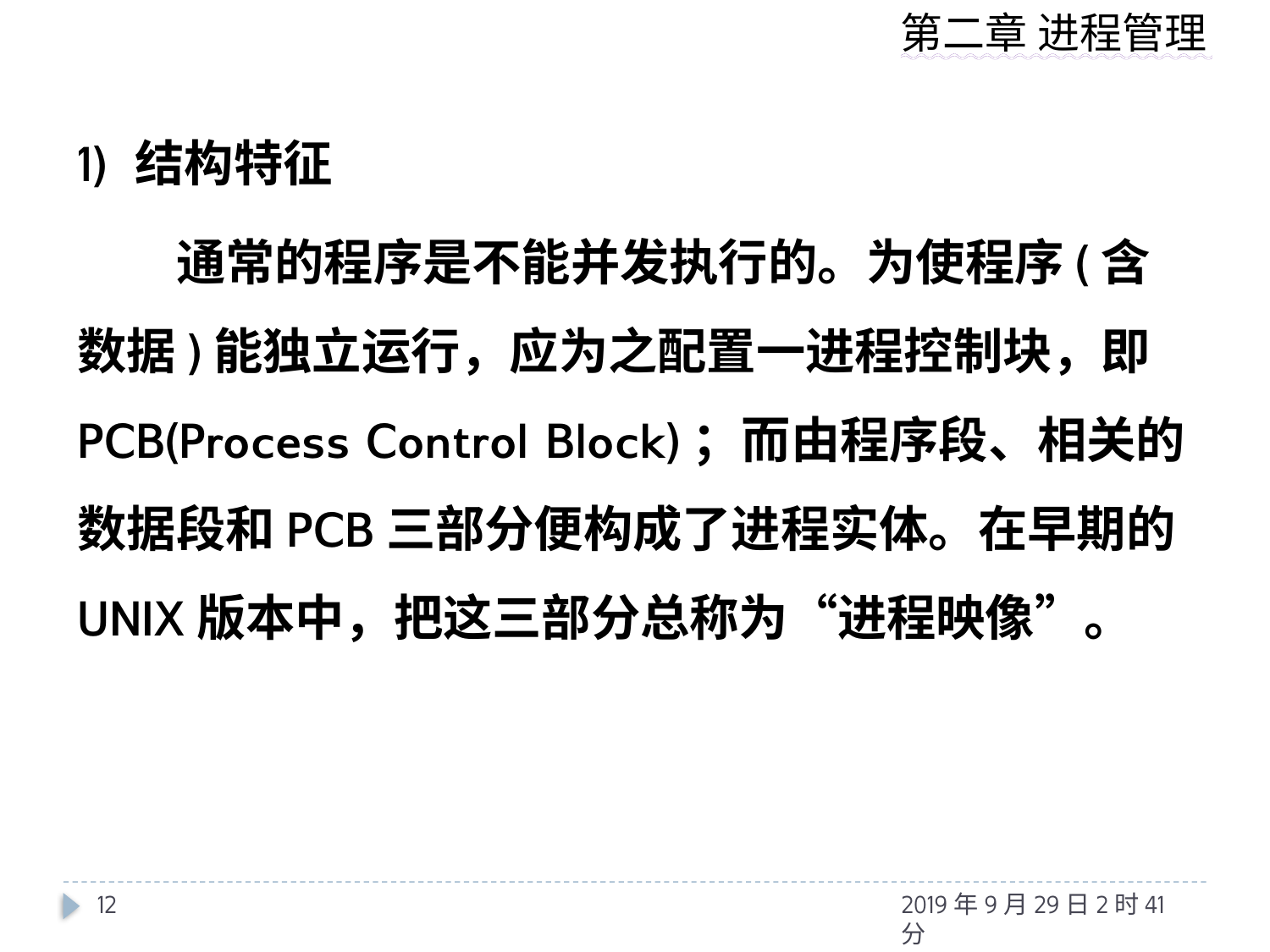

1) 结构特征
　　通常的程序是不能并发执行的。为使程序(含数据)能独立运行，应为之配置一进程控制块，即PCB(Process Control Block)；而由程序段、相关的数据段和PCB三部分便构成了进程实体。在早期的UNIX版本中，把这三部分总称为“进程映像”。
12
2019年9月29日2时41分